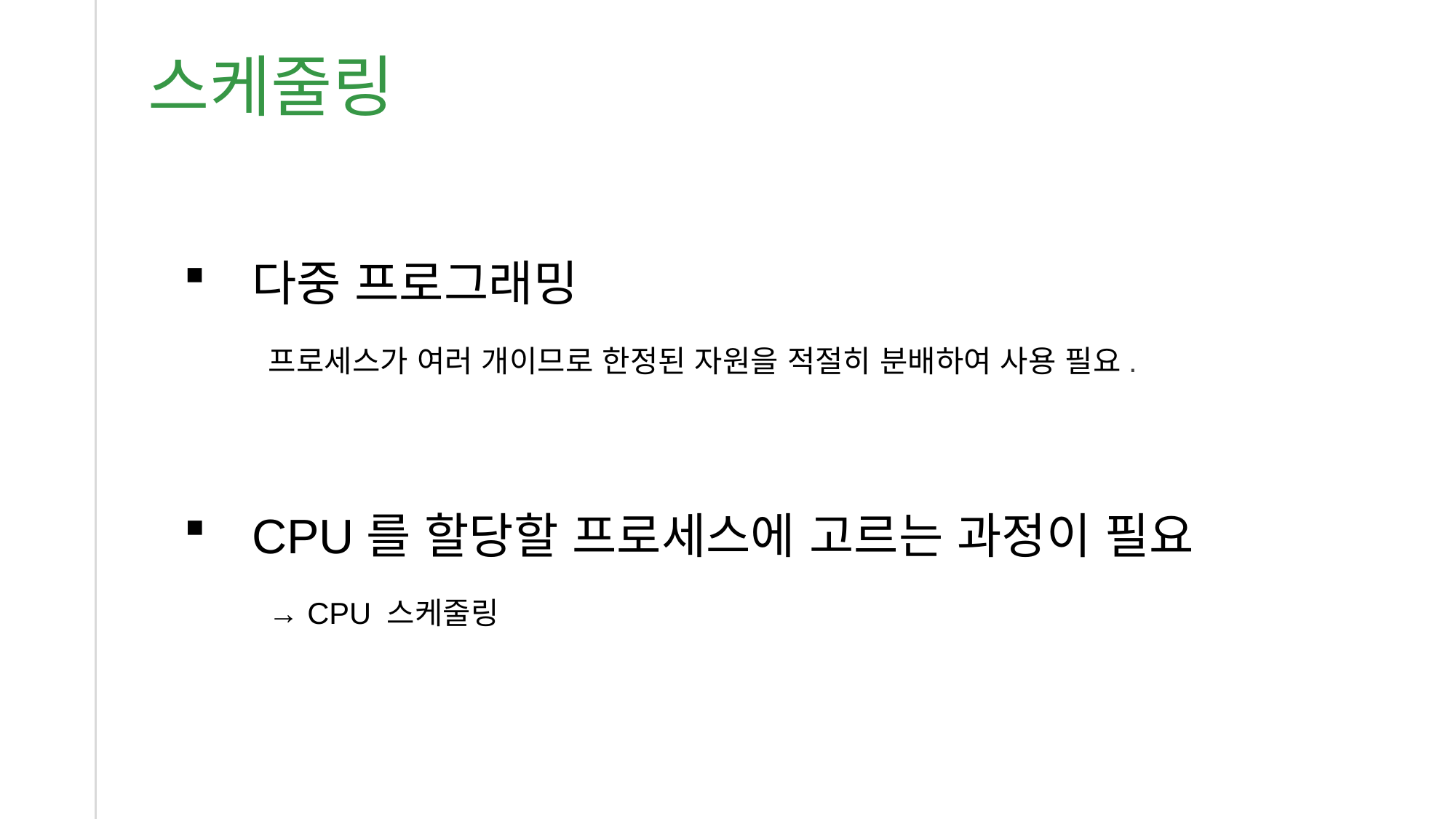

스케줄링
다중 프로그래밍
프로세스가 여러 개이므로 한정된 자원을 적절히 분배하여 사용 필요.
CPU를 할당할 프로세스에 고르는 과정이 필요
→ CPU 스케줄링